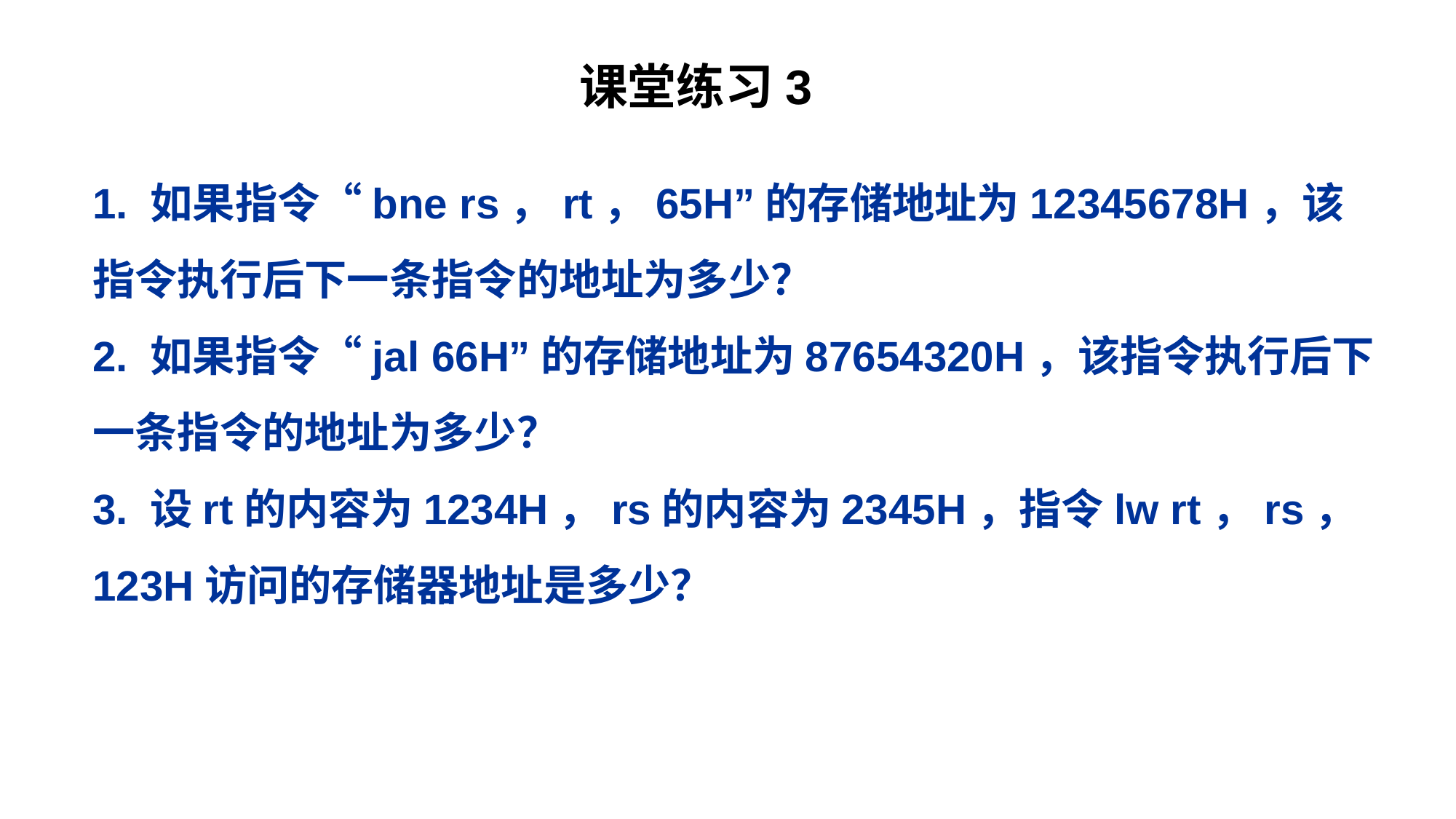

课堂练习3
1. 如果指令“bne rs，rt，65H”的存储地址为12345678H，该指令执行后下一条指令的地址为多少？
2. 如果指令“jal 66H”的存储地址为87654320H，该指令执行后下一条指令的地址为多少？
3. 设rt的内容为1234H，rs的内容为2345H，指令lw rt，rs，123H访问的存储器地址是多少？